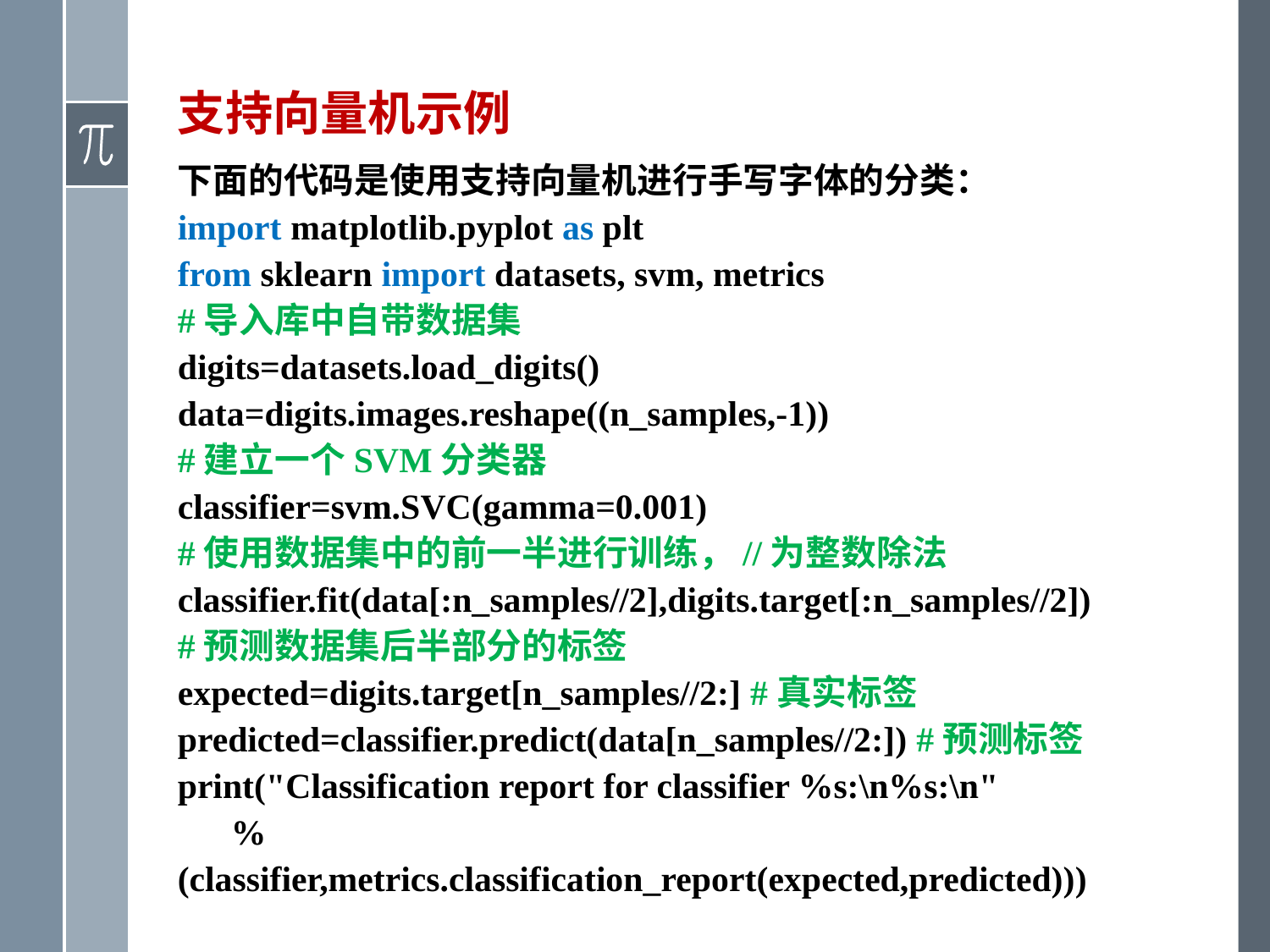

# 支持向量机示例
下面的代码是使用支持向量机进行手写字体的分类：
import matplotlib.pyplot as plt
from sklearn import datasets, svm, metrics
#导入库中自带数据集
digits=datasets.load_digits()
data=digits.images.reshape((n_samples,-1))
#建立一个SVM分类器
classifier=svm.SVC(gamma=0.001)
#使用数据集中的前一半进行训练，//为整数除法
classifier.fit(data[:n_samples//2],digits.target[:n_samples//2])
#预测数据集后半部分的标签
expected=digits.target[n_samples//2:] #真实标签
predicted=classifier.predict(data[n_samples//2:]) #预测标签
print("Classification report for classifier %s:\n%s:\n"
      % (classifier,metrics.classification_report(expected,predicted)))